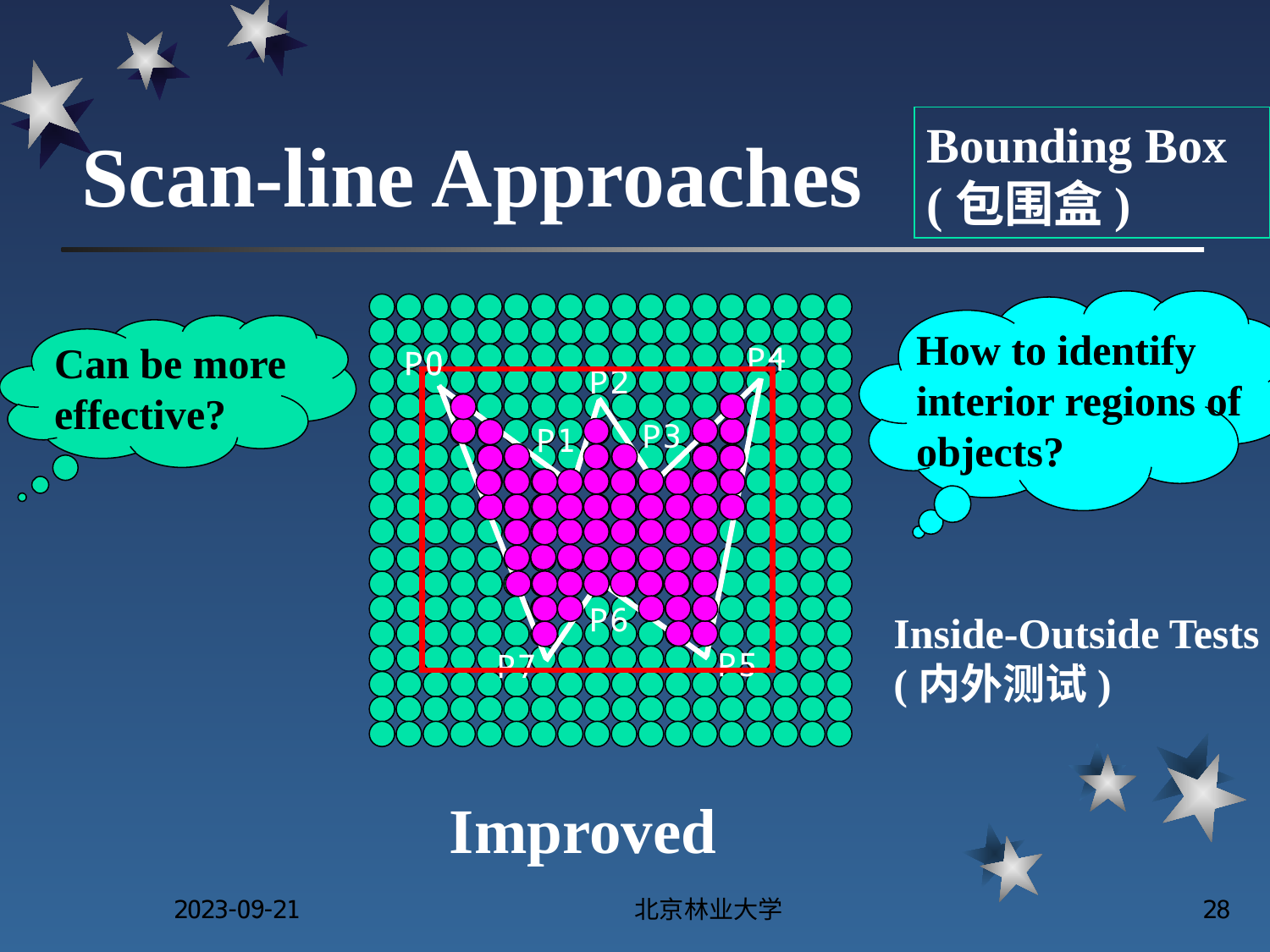

# Scan-line Approaches
Bounding Box
(包围盒)

How to identify interior regions of objects?
Can be more effective?
P4
P0
P0
P2

P3
P1
P6
Inside-Outside Tests
(内外测试)
P5
P7
Improved
2023-09-21
北京林业大学
28